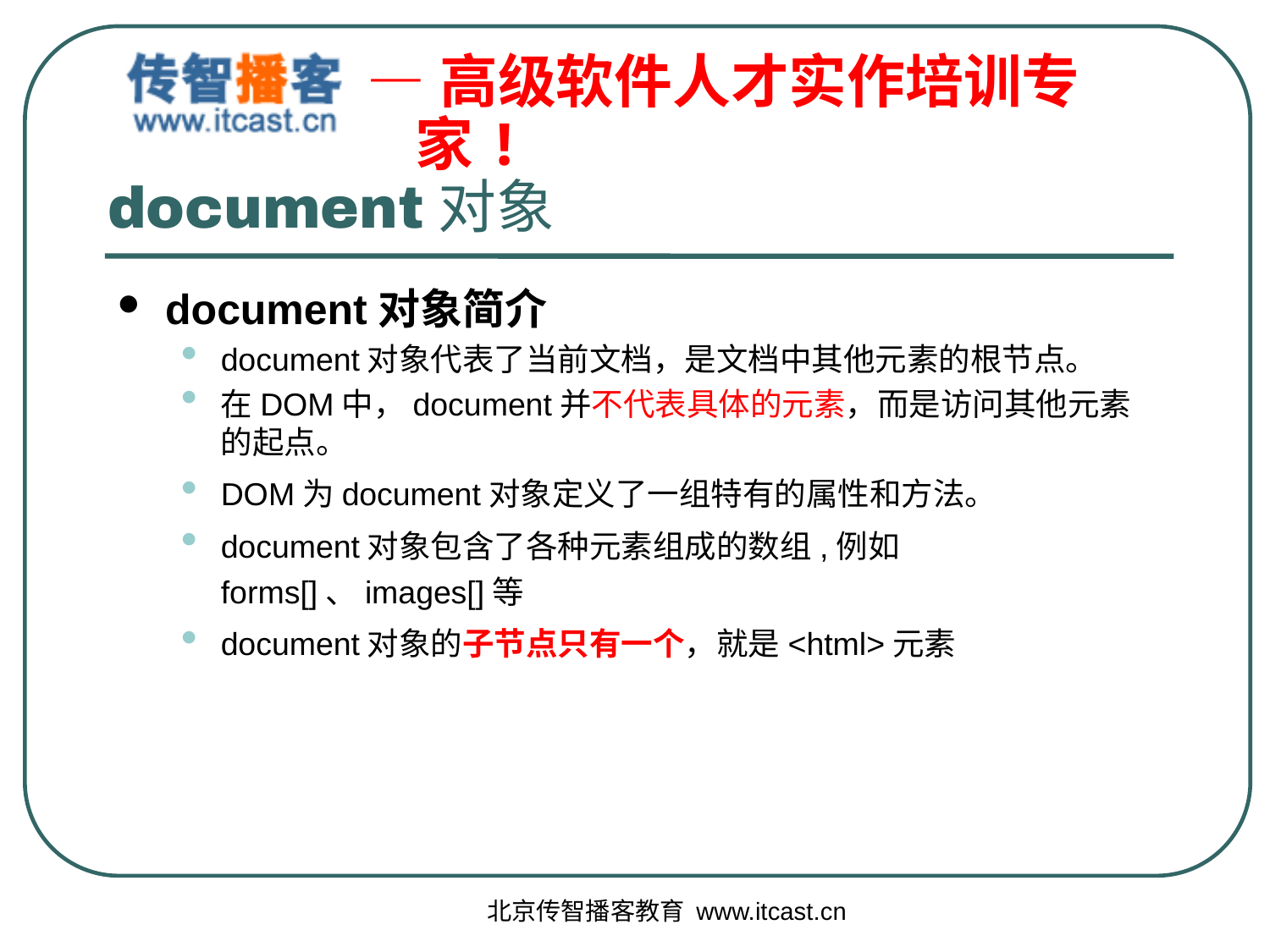

# document对象
document对象简介
document对象代表了当前文档，是文档中其他元素的根节点。
在DOM中，document并不代表具体的元素，而是访问其他元素的起点。
DOM为document对象定义了一组特有的属性和方法。
document对象包含了各种元素组成的数组,例如forms[]、images[]等
document对象的子节点只有一个，就是<html>元素